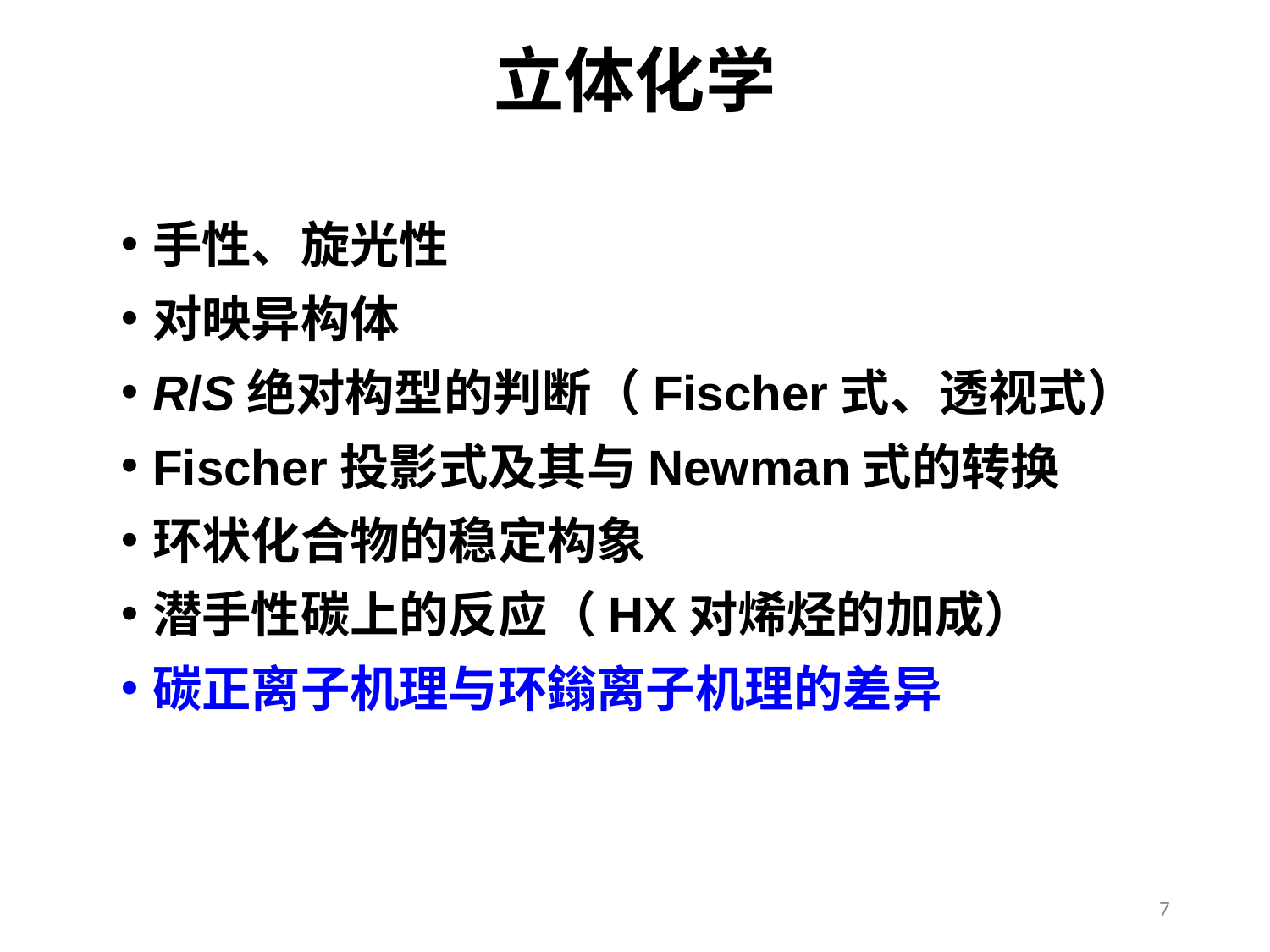

# 立体化学
手性、旋光性
对映异构体
R/S绝对构型的判断（Fischer式、透视式）
Fischer投影式及其与Newman式的转换
环状化合物的稳定构象
潜手性碳上的反应（HX对烯烃的加成）
碳正离子机理与环鎓离子机理的差异
7